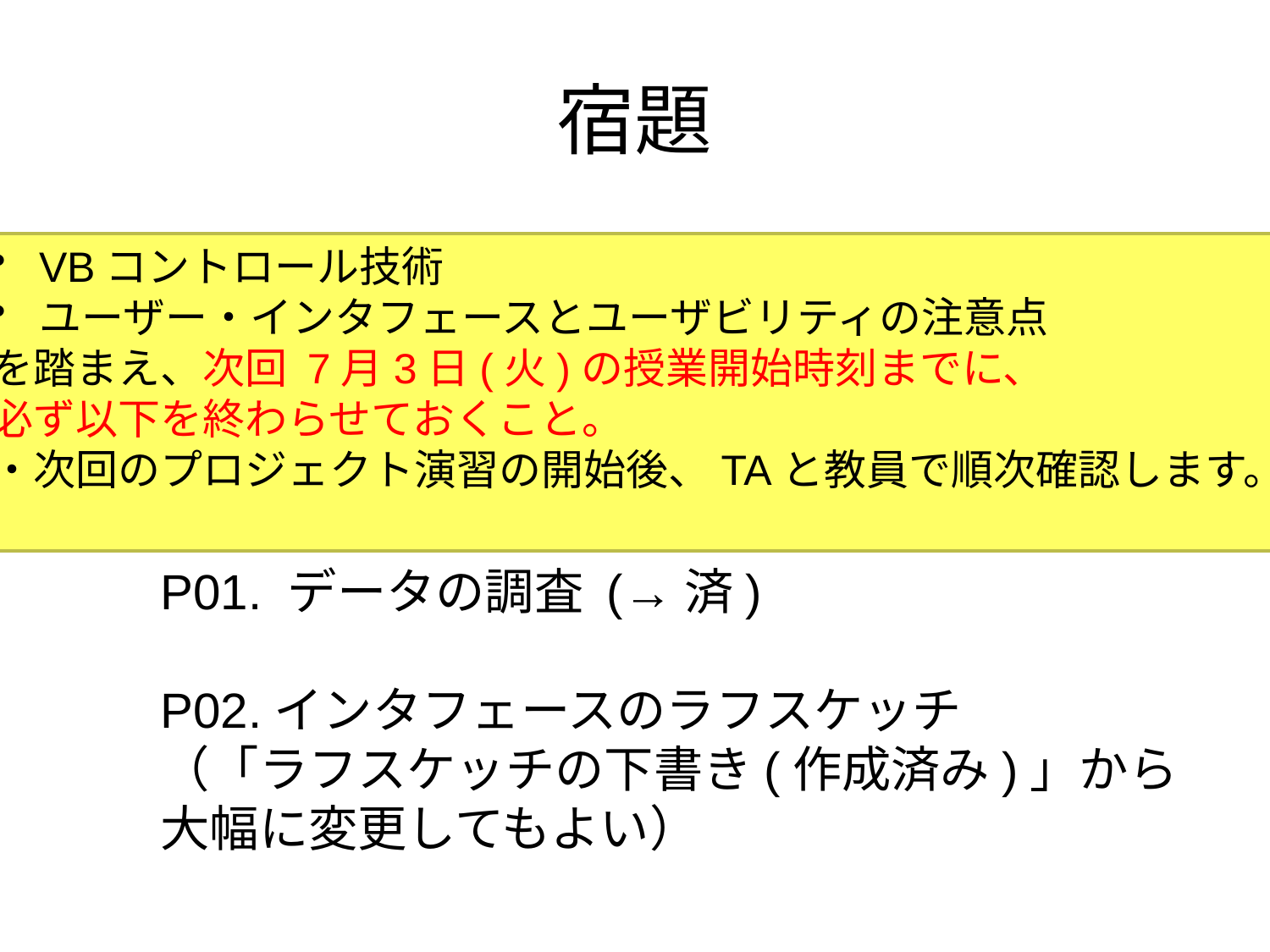

# 宿題
VBコントロール技術
ユーザー・インタフェースとユーザビリティの注意点
を踏まえ、次回 7月3日(火)の授業開始時刻までに、
必ず以下を終わらせておくこと。
・次回のプロジェクト演習の開始後、TAと教員で順次確認します。

P01. データの調査 (→済)

P02.インタフェースのラフスケッチ
（「ラフスケッチの下書き(作成済み)」から
大幅に変更してもよい）